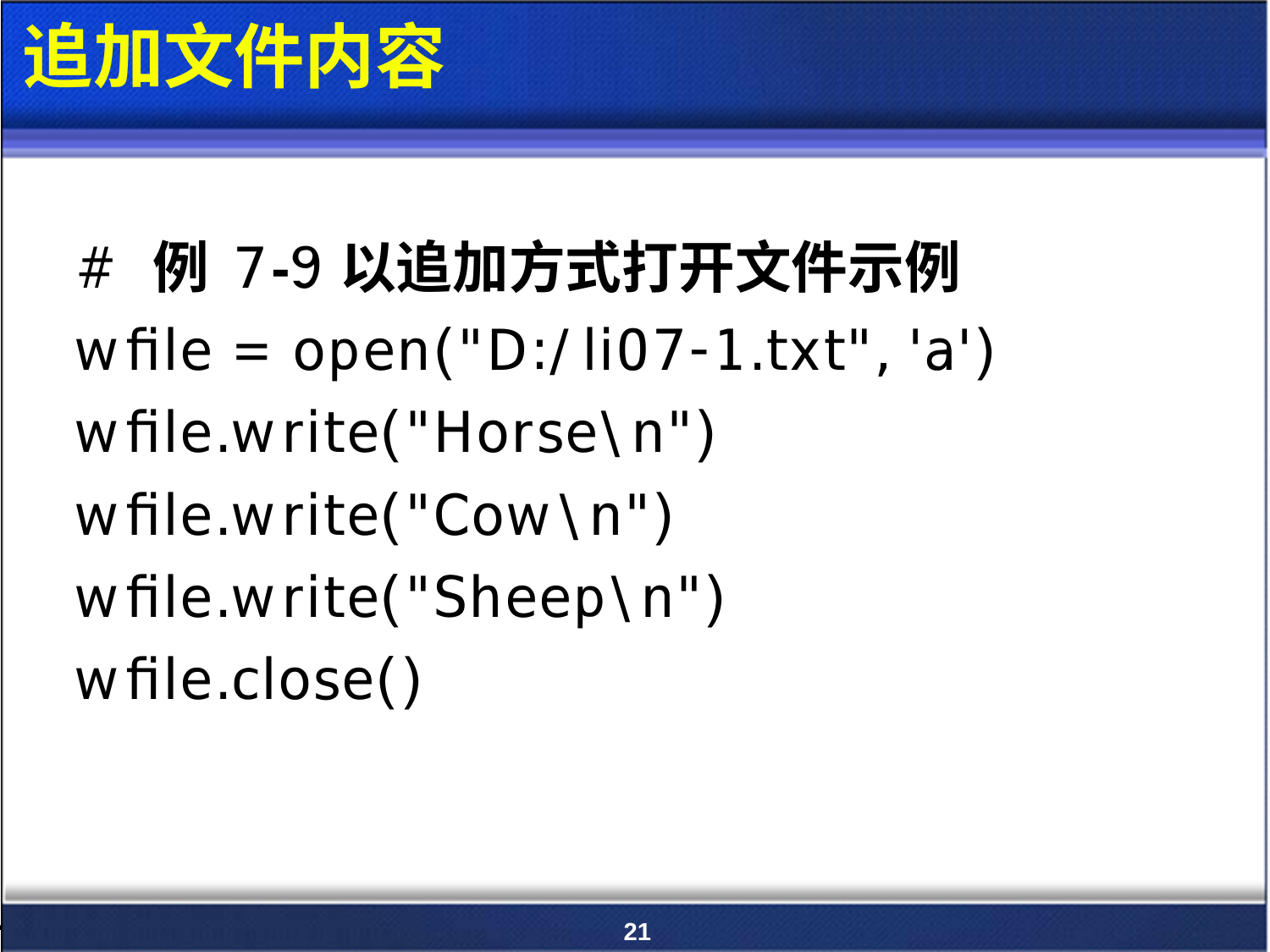

# 追加文件内容
# 例 7‑9以追加方式打开文件示例
wfile = open("D:/li07-1.txt", 'a')
wfile.write("Horse\n")
wfile.write("Cow\n")
wfile.write("Sheep\n")
wfile.close()

21